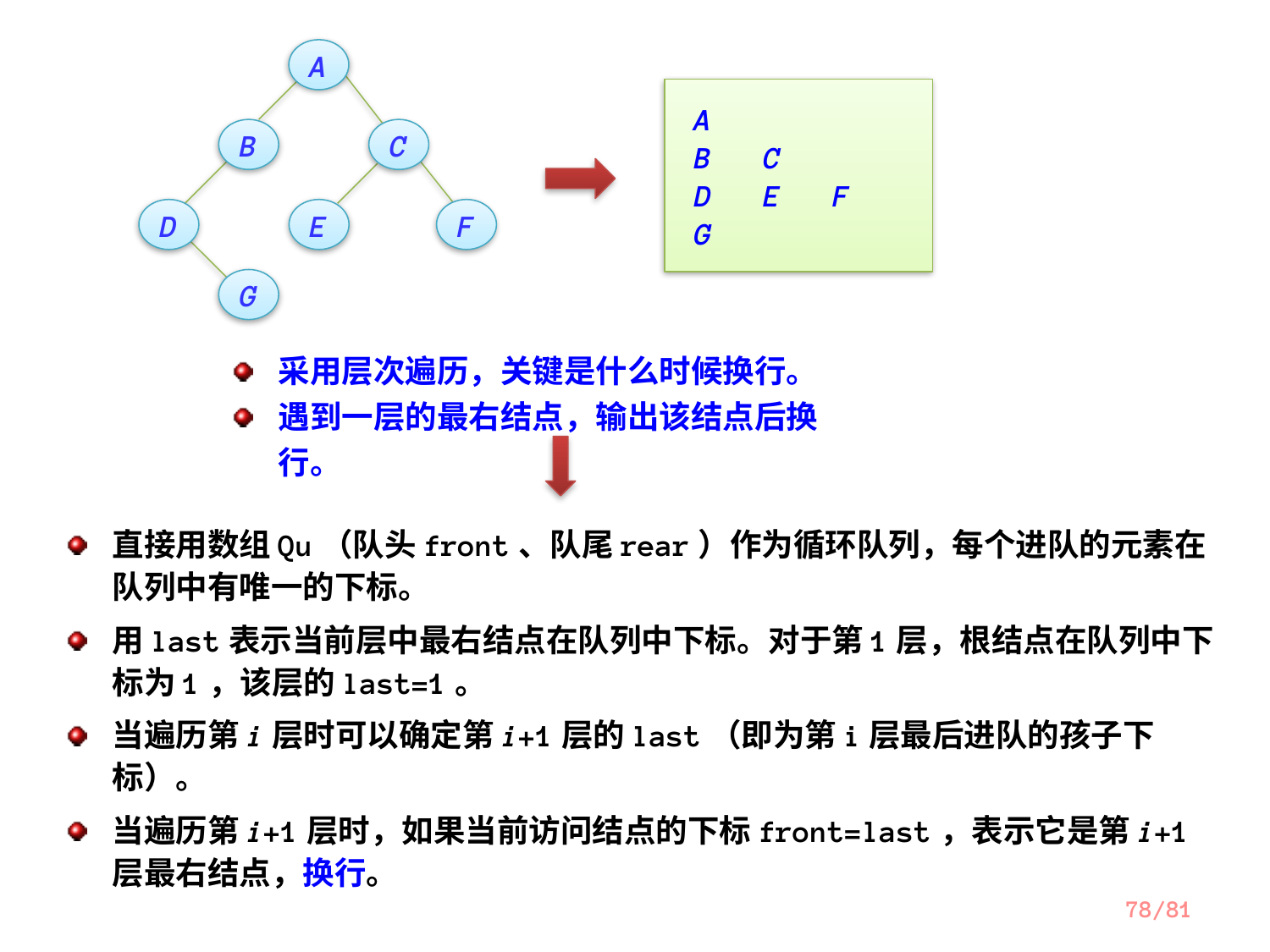

A

B
C

D
E
F

G
A
B   C
D   E   F
G

采用层次遍历，关键是什么时候换行。
遇到一层的最右结点，输出该结点后换行。

直接用数组Qu（队头front、队尾rear）作为循环队列，每个进队的元素在队列中有唯一的下标。
用last表示当前层中最右结点在队列中下标。对于第1层，根结点在队列中下标为1，该层的last=1。
当遍历第i层时可以确定第i+1层的last（即为第i层最后进队的孩子下标）。
当遍历第i+1层时，如果当前访问结点的下标front=last，表示它是第i+1层最右结点，换行。
78/81